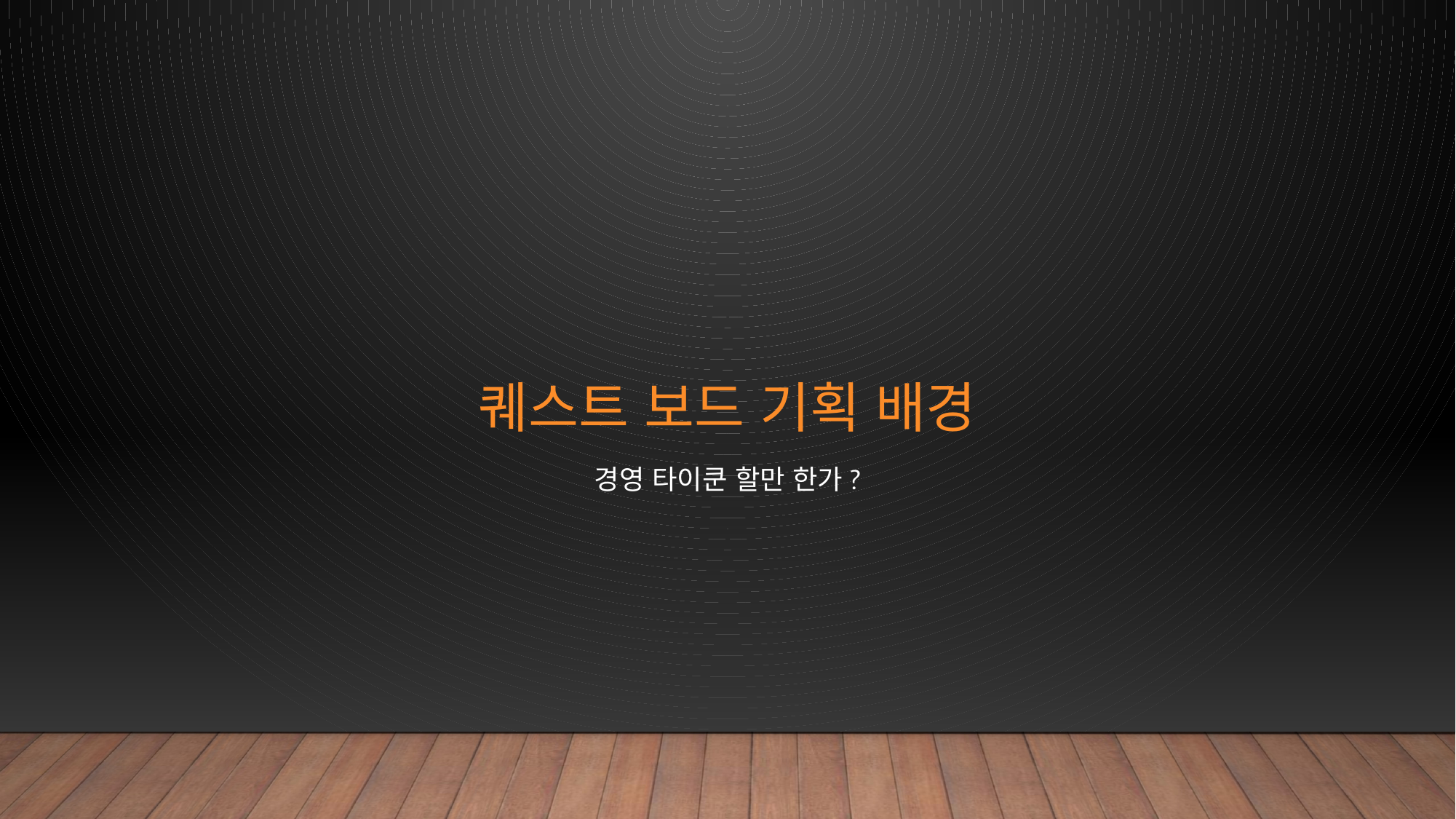

# 퀘스트 보드 기획 배경
경영 타이쿤 할만 한가?